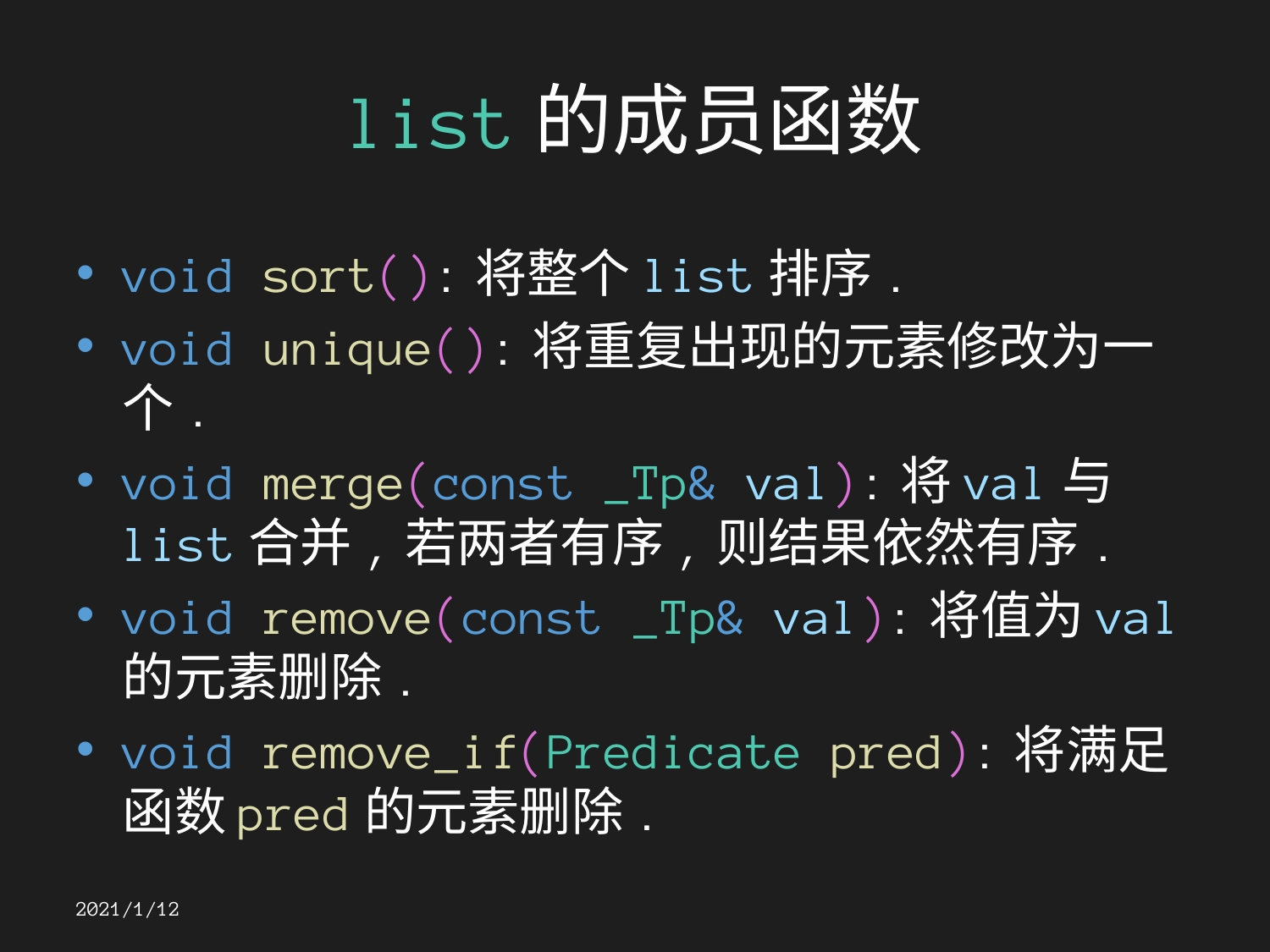

# list的成员函数

void sort():将整个list排序.
void unique():将重复出现的元素修改为一个.
void merge(const _Tp& val):将val与list合并,若两者有序,则结果依然有序.
void remove(const _Tp& val):将值为val的元素删除.
void remove_if(Predicate pred):将满足函数pred的元素删除.
2021/1/12